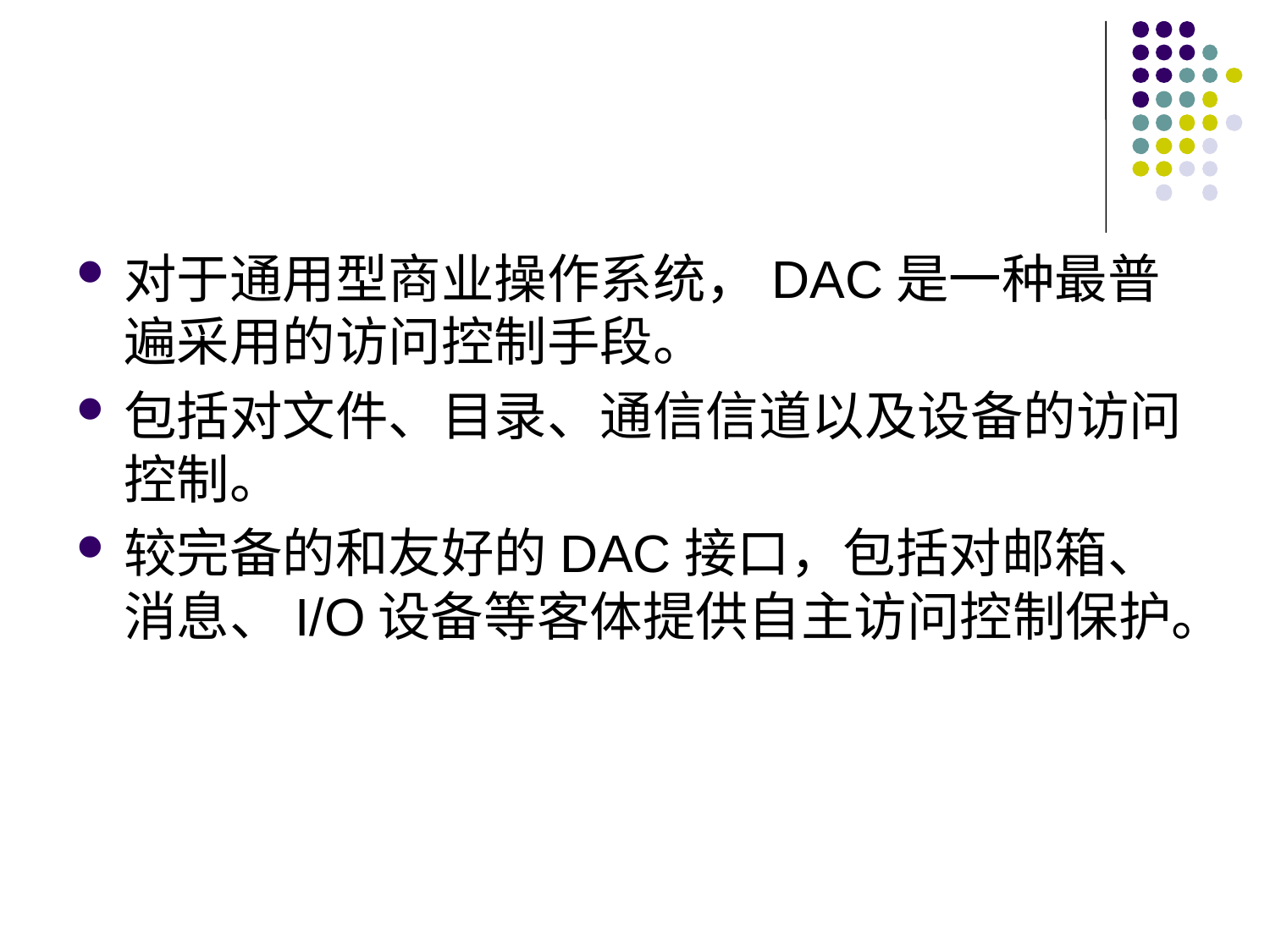

#
对于通用型商业操作系统，DAC是一种最普遍采用的访问控制手段。
包括对文件、目录、通信信道以及设备的访问控制。
较完备的和友好的DAC接口，包括对邮箱、消息、I/O设备等客体提供自主访问控制保护。